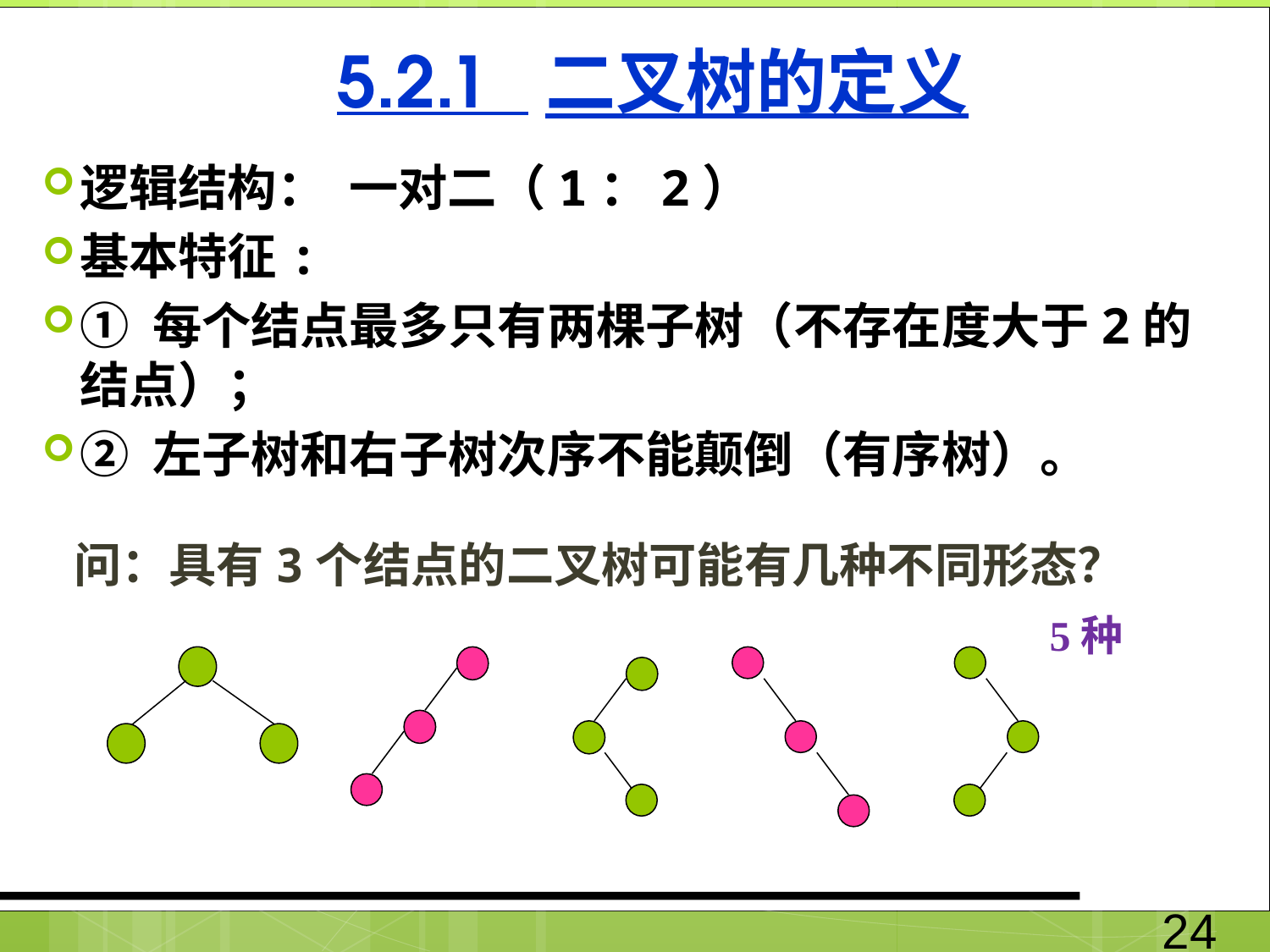

# 5.2.1  二叉树的定义

逻辑结构：  一对二（1：2）
基本特征:
① 每个结点最多只有两棵子树（不存在度大于2的结点）；
② 左子树和右子树次序不能颠倒（有序树）。
问：具有3个结点的二叉树可能有几种不同形态？
5种

24